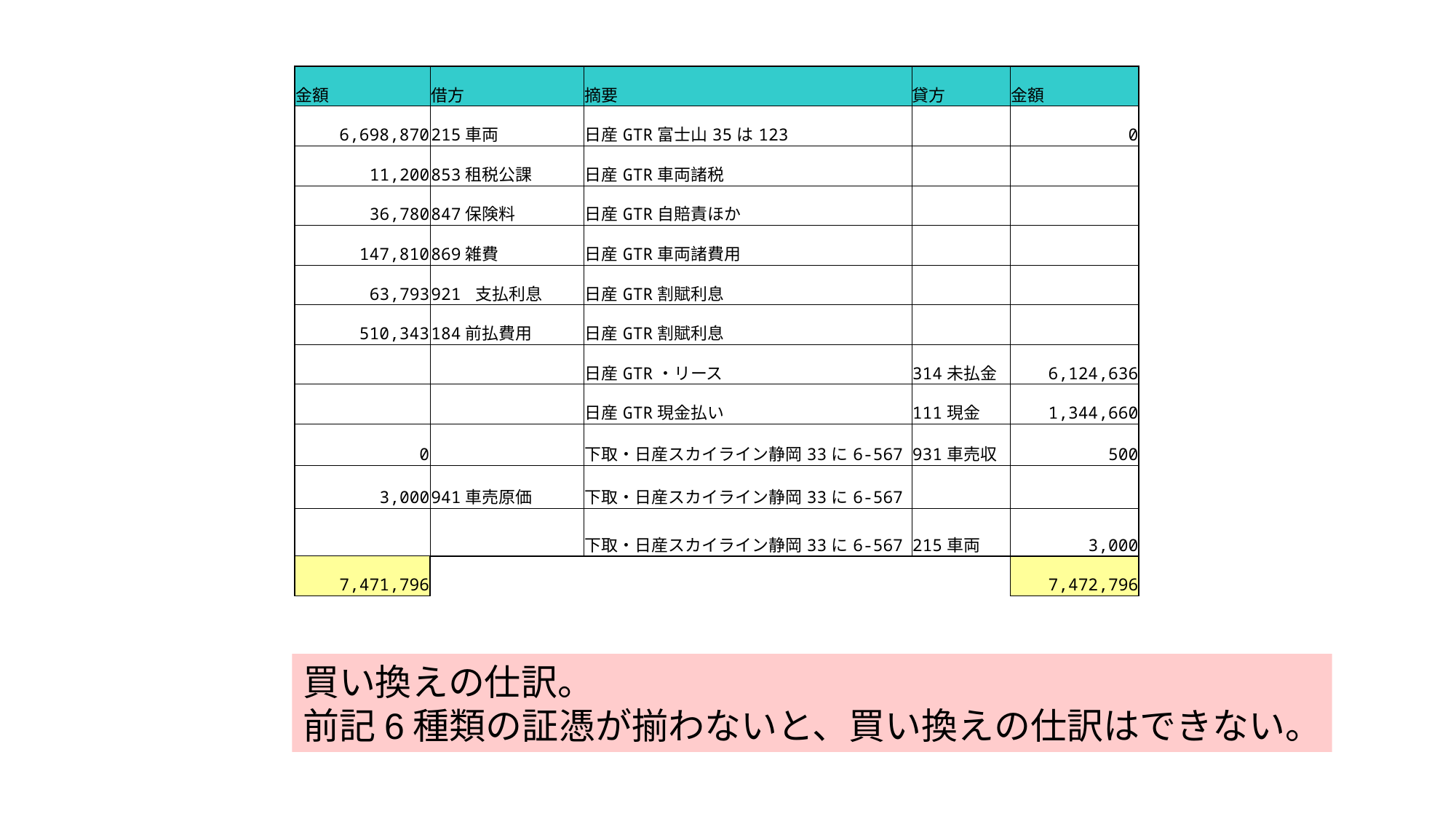

| 金額 | 借方 | 摘要 | 貸方 | 金額 |
| --- | --- | --- | --- | --- |
| 6,698,870 | 215車両 | 日産GTR富士山35は123 |  | 0 |
| 11,200 | 853租税公課 | 日産GTR車両諸税 |  |  |
| 36,780 | 847保険料 | 日産GTR自賠責ほか |  |  |
| 147,810 | 869雑費 | 日産GTR車両諸費用 |  |  |
| 63,793 | 921 支払利息 | 日産GTR割賦利息 |  |  |
| 510,343 | 184前払費用 | 日産GTR割賦利息 |  |  |
|  |  | 日産GTR・リース | 314未払金 | 6,124,636 |
|  |  | 日産GTR現金払い | 111現金 | 1,344,660 |
| 0 |  | 下取・日産スカイライン静岡33に6-567 | 931車売収 | 500 |
| 3,000 | 941車売原価 | 下取・日産スカイライン静岡33に6-567 |  |  |
|  |  | 下取・日産スカイライン静岡33に6-567 | 215車両 | 3,000 |
| 7,471,796 |  |  |  | 7,472,796 |
買い換えの仕訳。
前記6種類の証憑が揃わないと、買い換えの仕訳はできない。